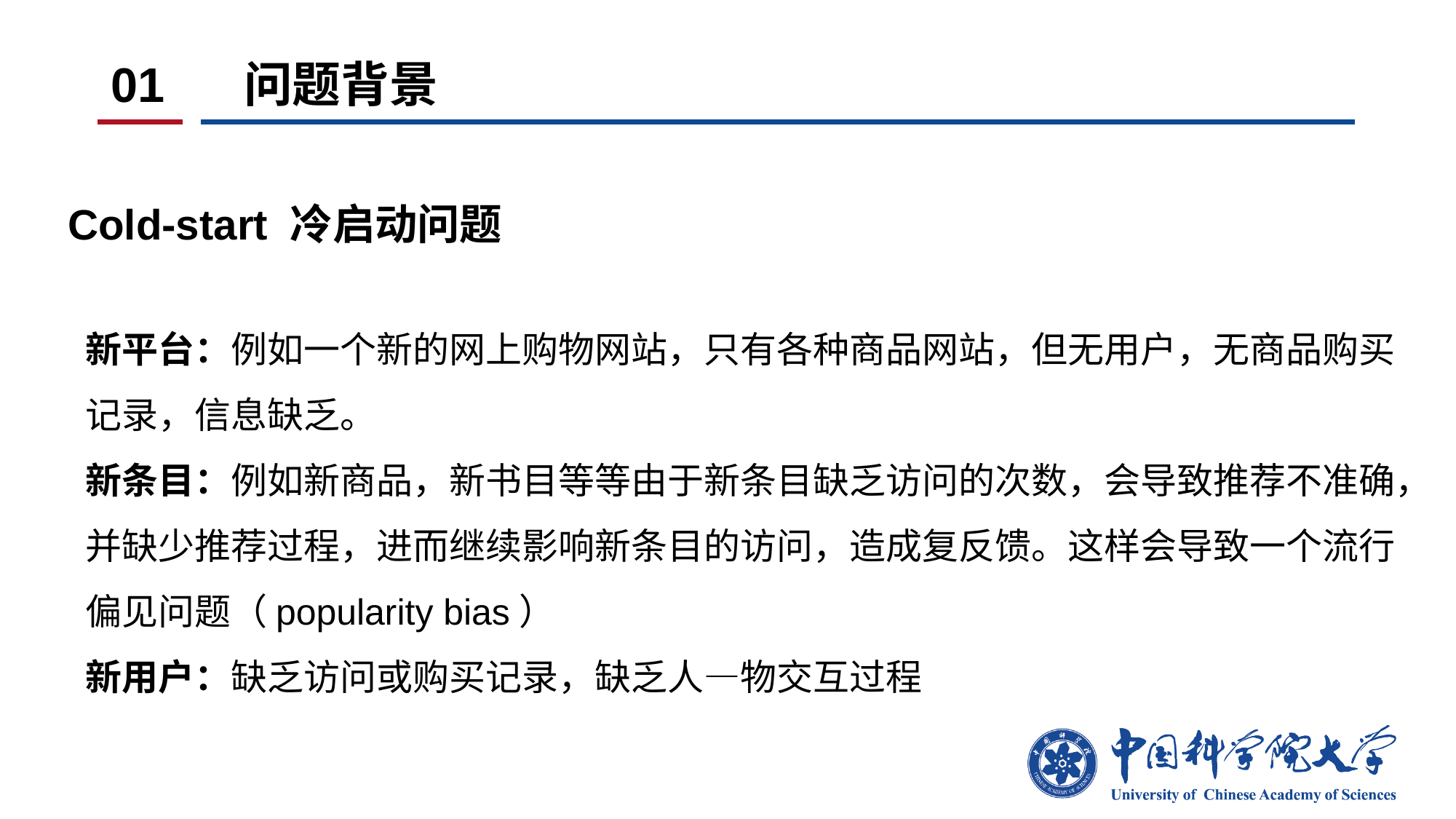

01     问题背景
Cold-start 冷启动问题
新平台：例如一个新的网上购物网站，只有各种商品网站，但无用户，无商品购买记录，信息缺乏。
新条目：例如新商品，新书目等等由于新条目缺乏访问的次数，会导致推荐不准确，并缺少推荐过程，进而继续影响新条目的访问，造成复反馈。这样会导致一个流行偏见问题（popularity bias）
新用户：缺乏访问或购买记录，缺乏人—物交互过程